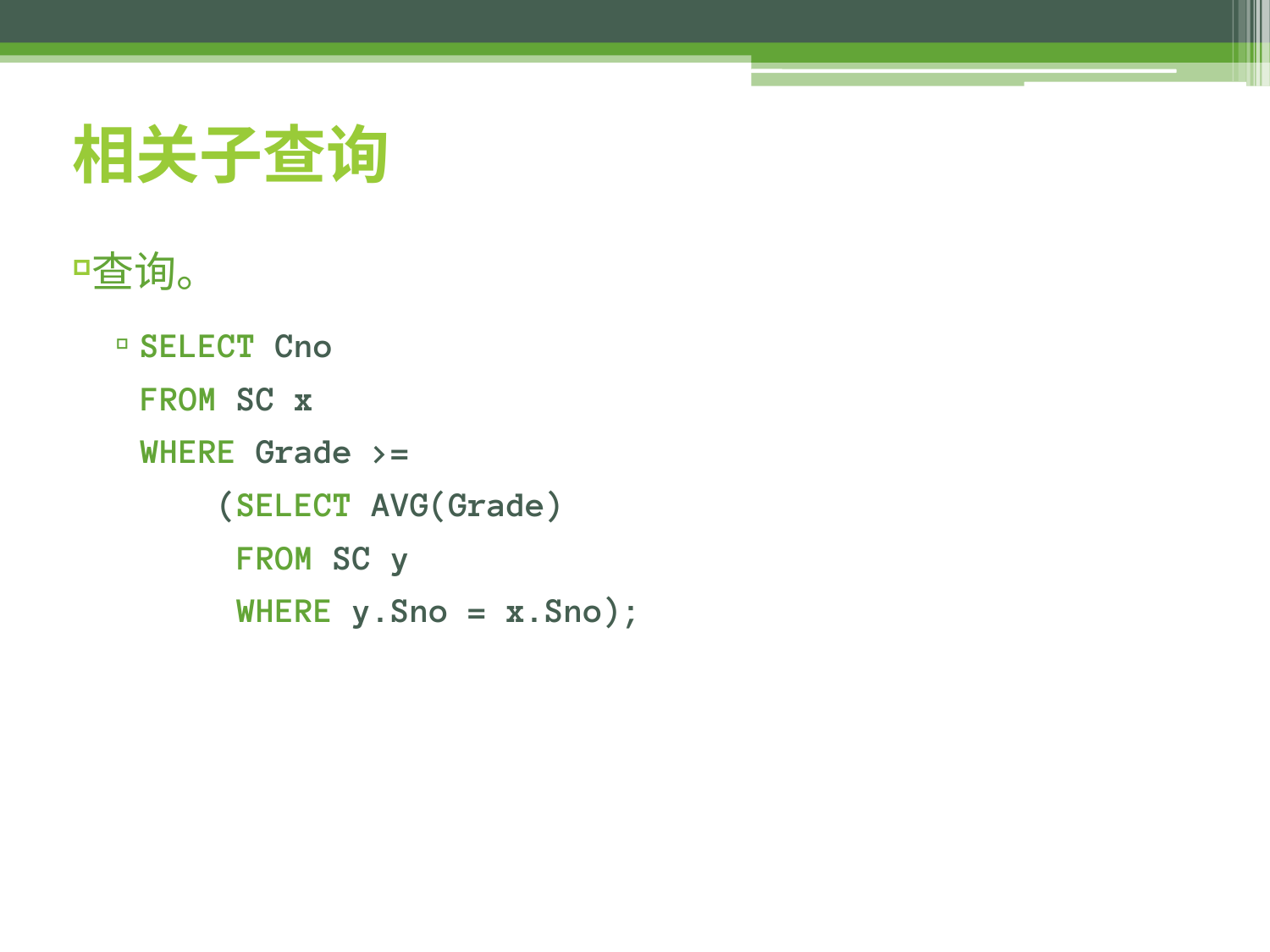

# 相关子查询
查询。
SELECT Cno
FROM SC x
WHERE Grade >=
    (SELECT AVG(Grade)
     FROM SC y
     WHERE y.Sno = x.Sno);